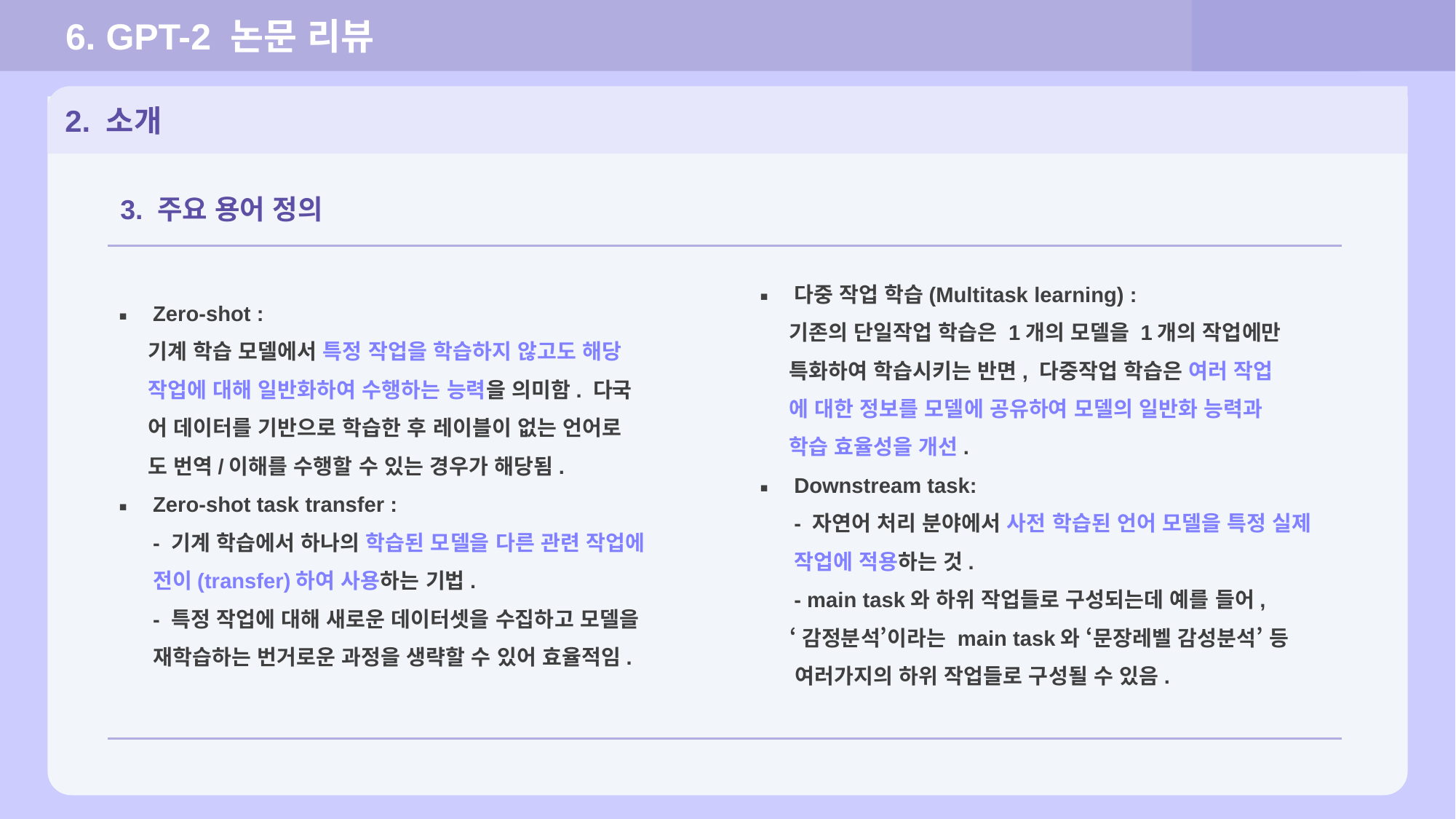

6. GPT-2 논문 리뷰

2. 소개

3. 주요 용어 정의
Zero-shot :
    기계 학습 모델에서 특정 작업을 학습하지 않고도 해당
    작업에 대해 일반화하여 수행하는 능력을 의미함. 다국
    어 데이터를 기반으로 학습한 후 레이블이 없는 언어로
    도 번역/이해를 수행할 수 있는 경우가 해당됨.
Zero-shot task transfer :
- 기계 학습에서 하나의 학습된 모델을 다른 관련 작업에 전이(transfer)하여 사용하는 기법.
- 특정 작업에 대해 새로운 데이터셋을 수집하고 모델을 재학습하는 번거로운 과정을 생략할 수 있어 효율적임.
다중 작업 학습(Multitask learning) :
    기존의 단일작업 학습은 1개의 모델을 1개의 작업에만
    특화하여 학습시키는 반면, 다중작업 학습은 여러 작업
    에 대한 정보를 모델에 공유하여 모델의 일반화 능력과
    학습 효율성을 개선.
Downstream task:
- 자연어 처리 분야에서 사전 학습된 언어 모델을 특정 실제 작업에 적용하는 것.
- main task와 하위 작업들로 구성되는데 예를 들어,
     ‘감정분석’이라는 main task와 ‘문장레벨 감성분석’ 등
     여러가지의 하위 작업들로 구성될 수 있음.